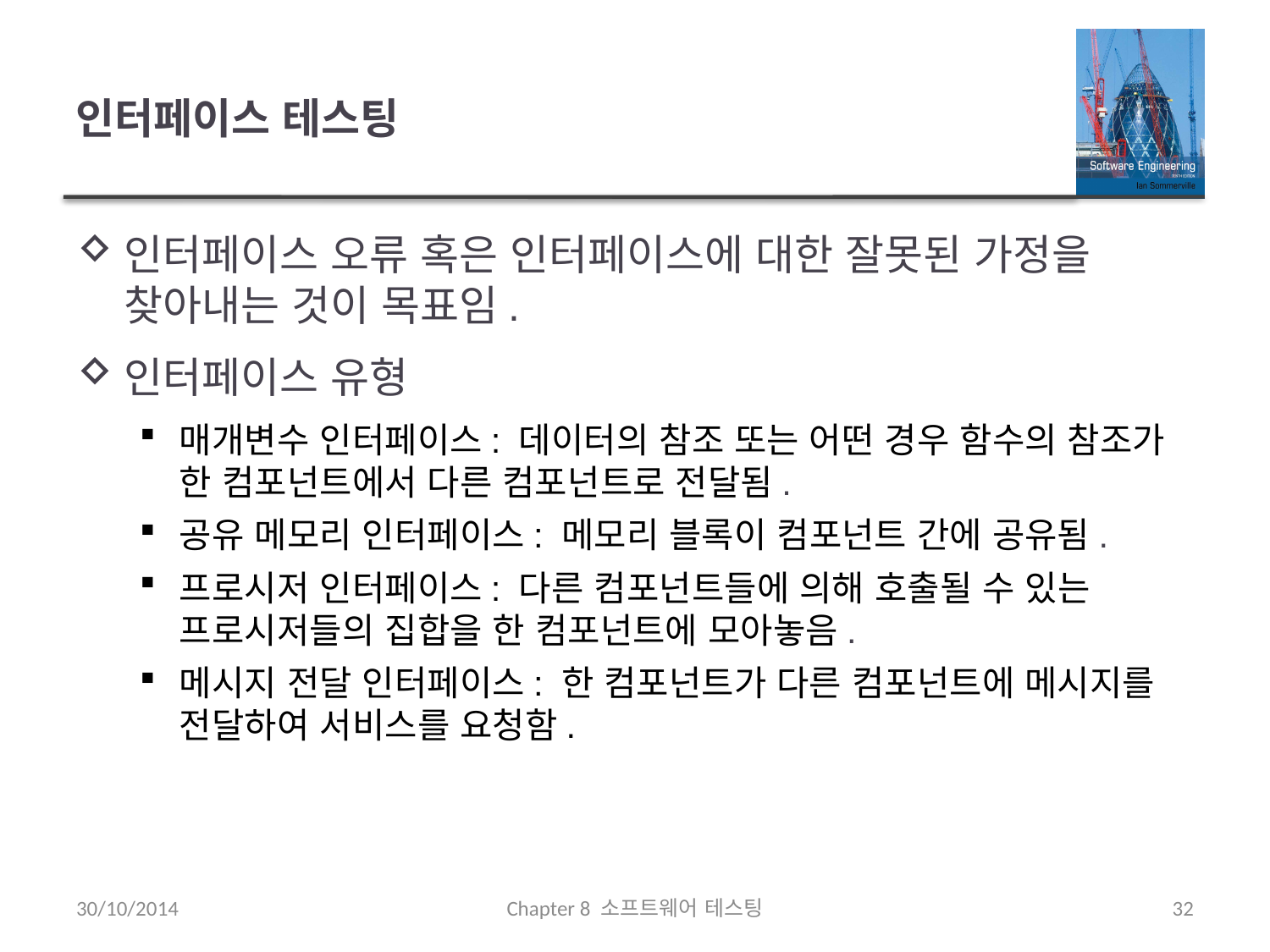

# 인터페이스 테스팅
인터페이스 오류 혹은 인터페이스에 대한 잘못된 가정을 찾아내는 것이 목표임.
인터페이스 유형
매개변수 인터페이스: 데이터의 참조 또는 어떤 경우 함수의 참조가 한 컴포넌트에서 다른 컴포넌트로 전달됨.
공유 메모리 인터페이스: 메모리 블록이 컴포넌트 간에 공유됨.
프로시저 인터페이스: 다른 컴포넌트들에 의해 호출될 수 있는 프로시저들의 집합을 한 컴포넌트에 모아놓음.
메시지 전달 인터페이스: 한 컴포넌트가 다른 컴포넌트에 메시지를 전달하여 서비스를 요청함.

30/10/2014
Chapter 8 소프트웨어 테스팅
32